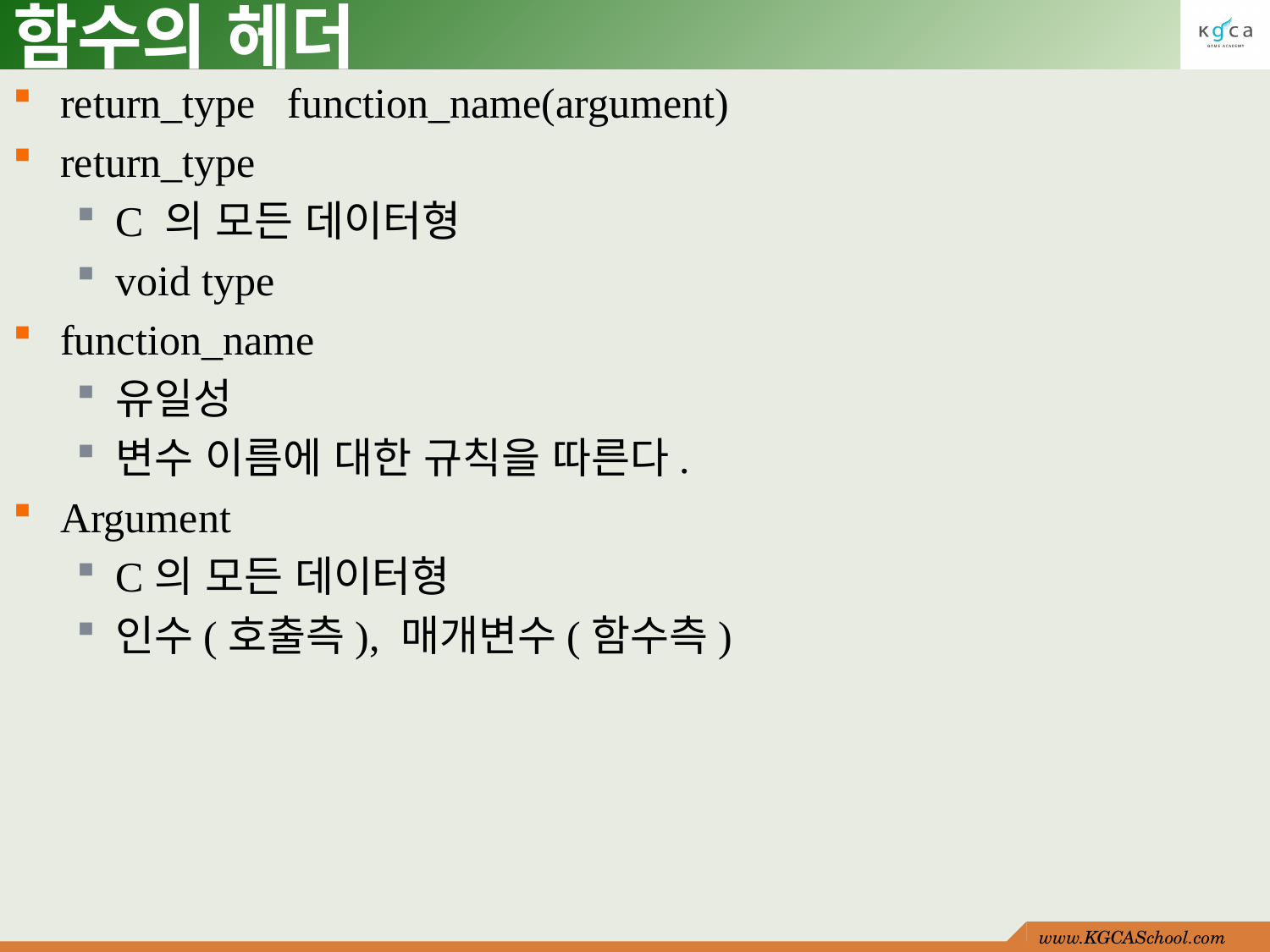

# 함수의 헤더
return_type   function_name(argument)
return_type
C 의 모든 데이터형
void type
function_name
유일성
변수 이름에 대한 규칙을 따른다.
Argument
C의 모든 데이터형
인수(호출측), 매개변수(함수측)